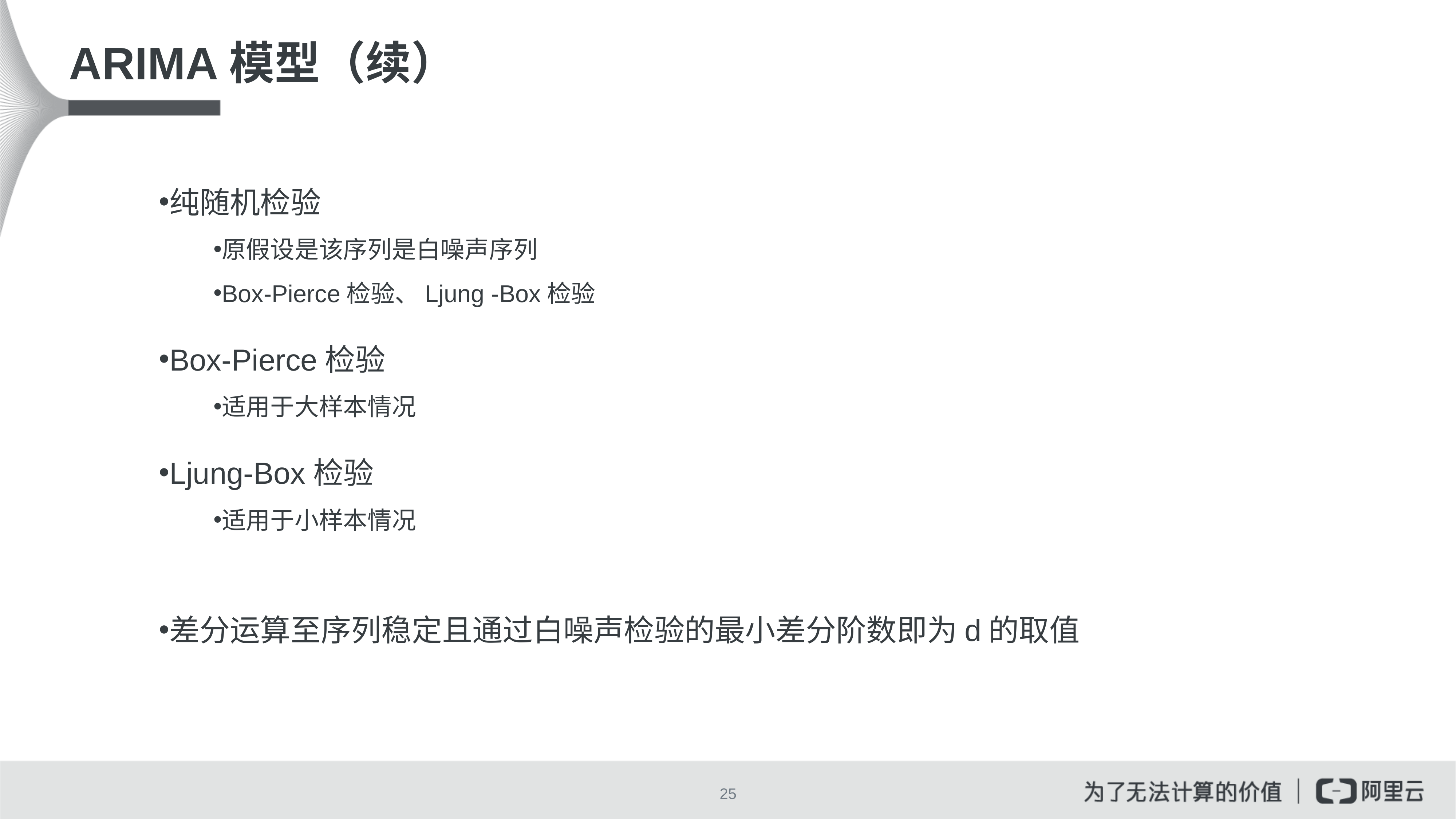

# ARIMA模型（续）
纯随机检验
原假设是该序列是白噪声序列
Box-Pierce检验、Ljung -Box检验
Box-Pierce检验
适用于大样本情况
Ljung-Box检验
适用于小样本情况

差分运算至序列稳定且通过白噪声检验的最小差分阶数即为d的取值